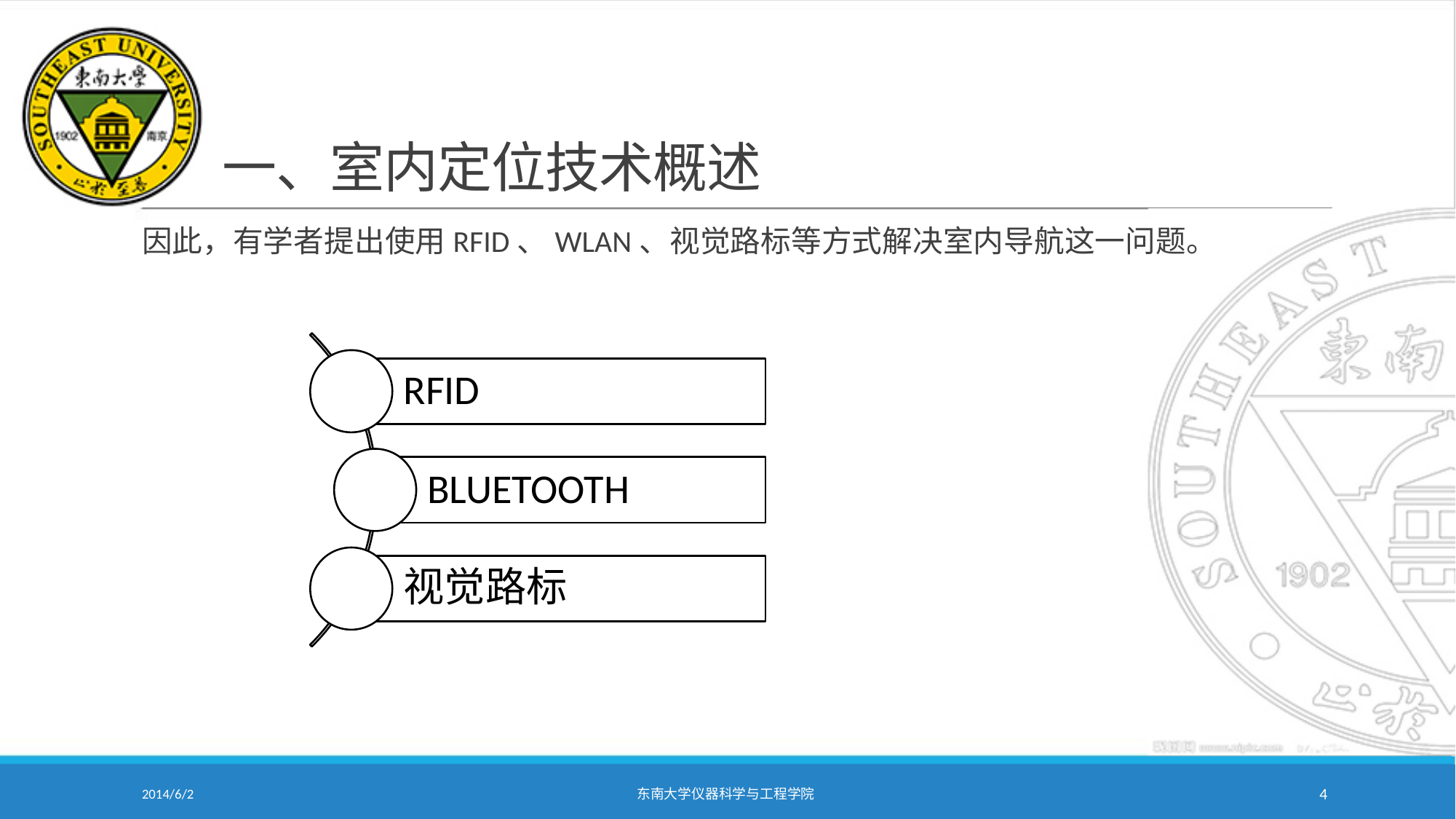

# 一、室内定位技术概述
因此，有学者提出使用RFID、WLAN、视觉路标等方式解决室内导航这一问题。
RFID
BLUETOOTH
视觉路标
2014/6/2
东南大学仪器科学与工程学院
4